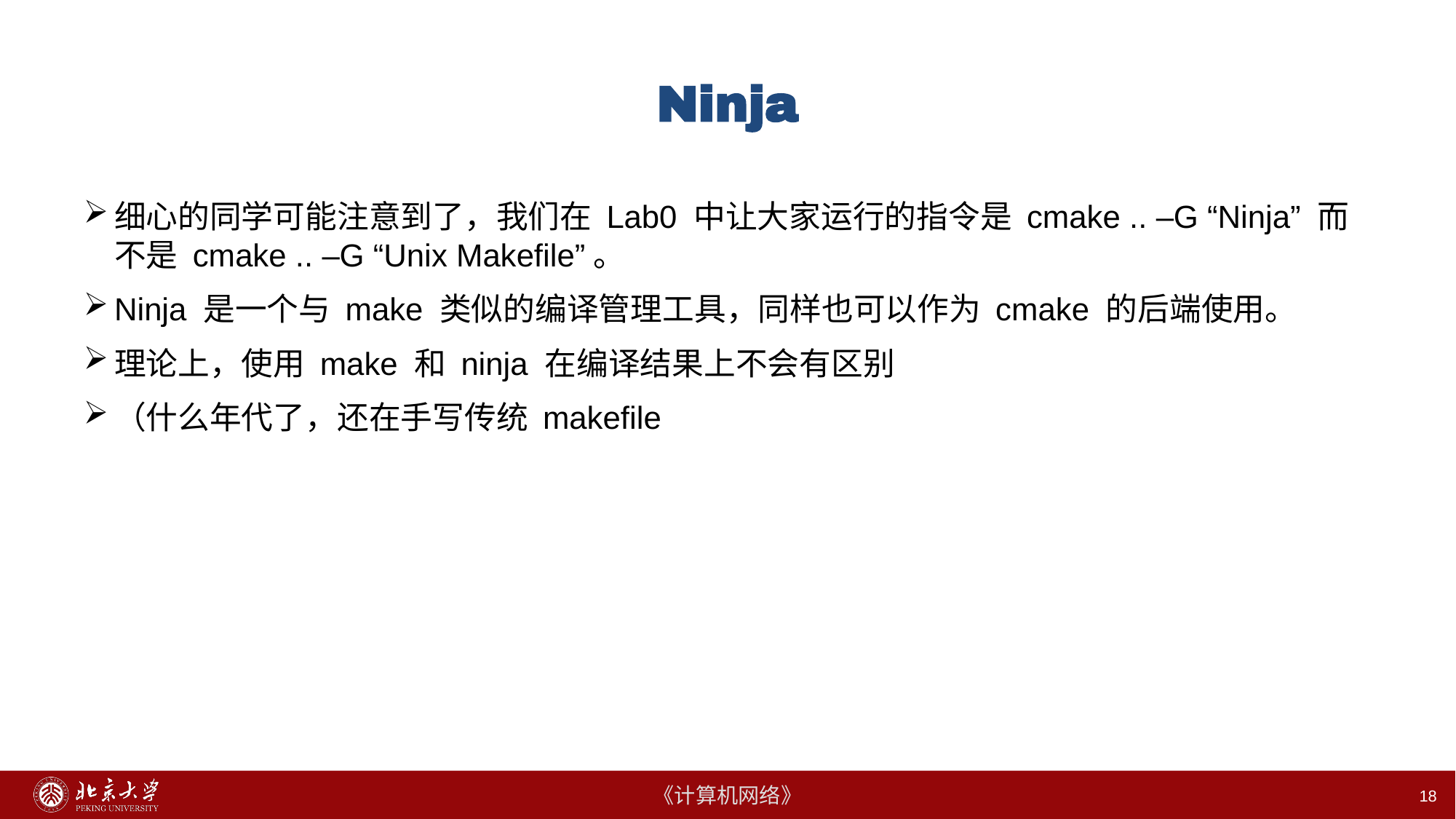

# Ninja
细心的同学可能注意到了，我们在 Lab0 中让大家运行的指令是 cmake .. –G “Ninja” 而不是 cmake .. –G “Unix Makefile”。
Ninja 是一个与 make 类似的编译管理工具，同样也可以作为 cmake 的后端使用。
理论上，使用 make 和 ninja 在编译结果上不会有区别
（什么年代了，还在手写传统 makefile
18